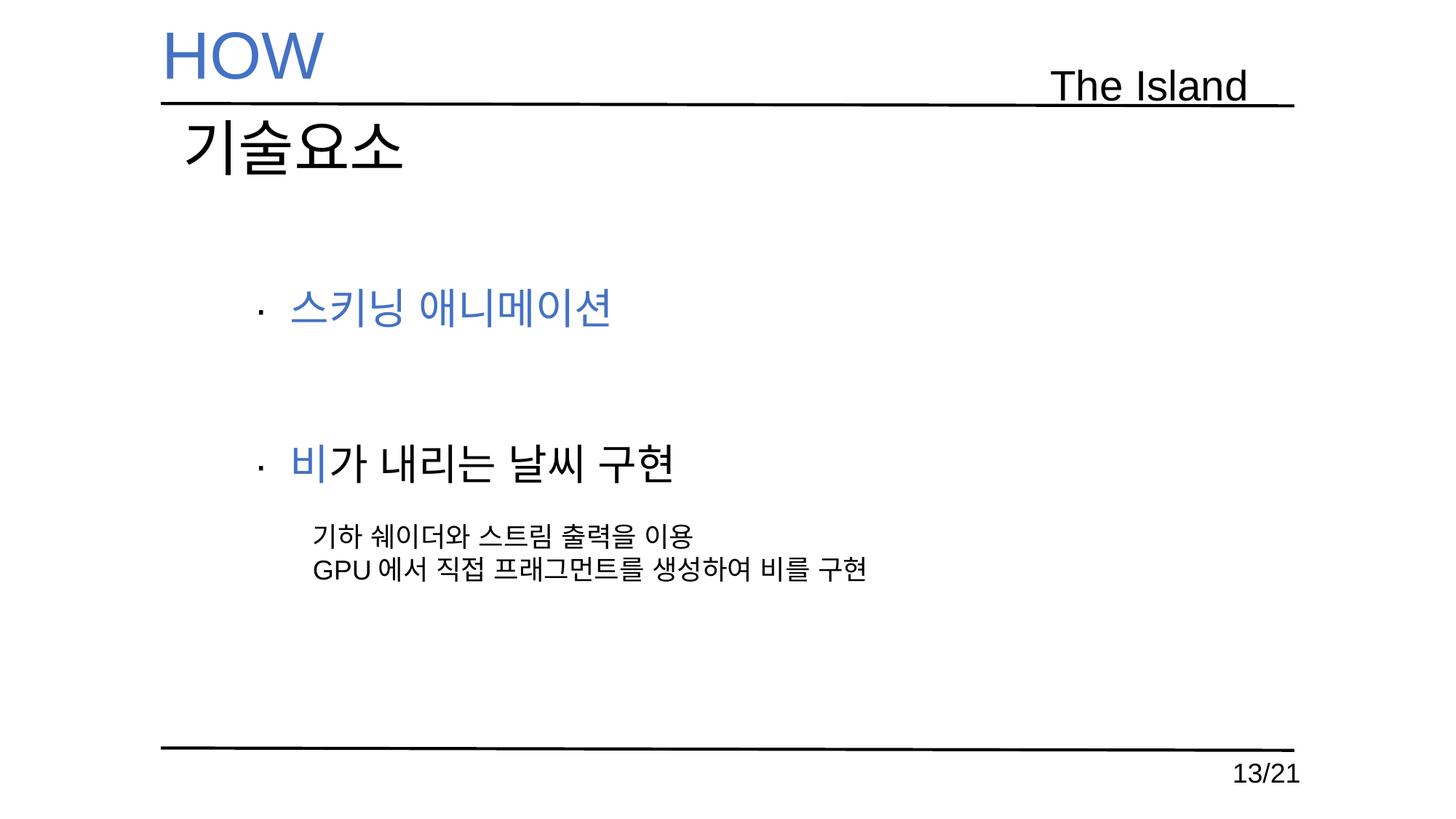

HOW
The Island
기술요소
· 스키닝 애니메이션
· 비가 내리는 날씨 구현
기하 쉐이더와 스트림 출력을 이용
GPU에서 직접 프래그먼트를 생성하여 비를 구현
13/21